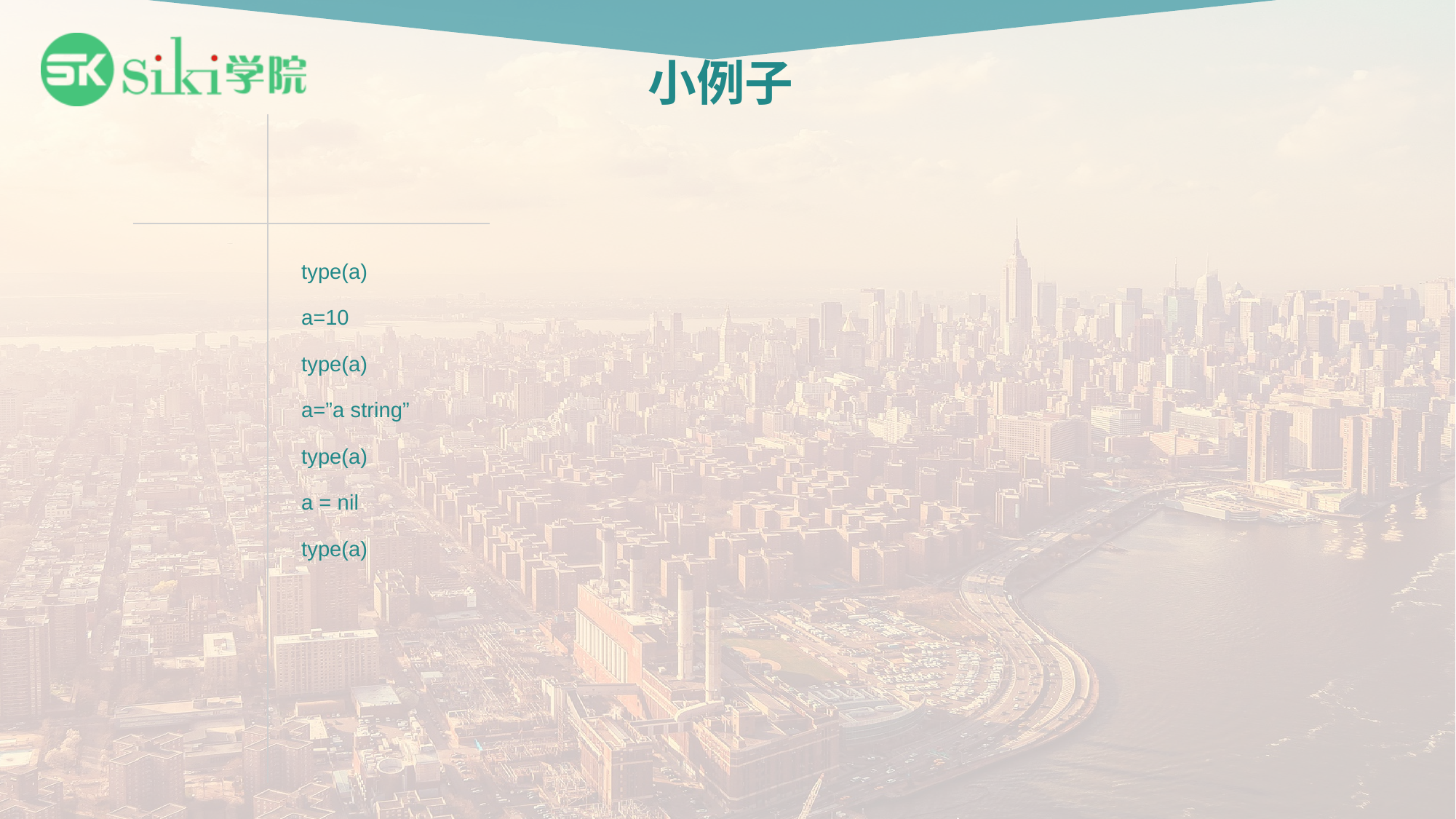

# 小例子
type(a)
a=10
type(a)
a=”a string”
type(a)
a = nil
type(a)